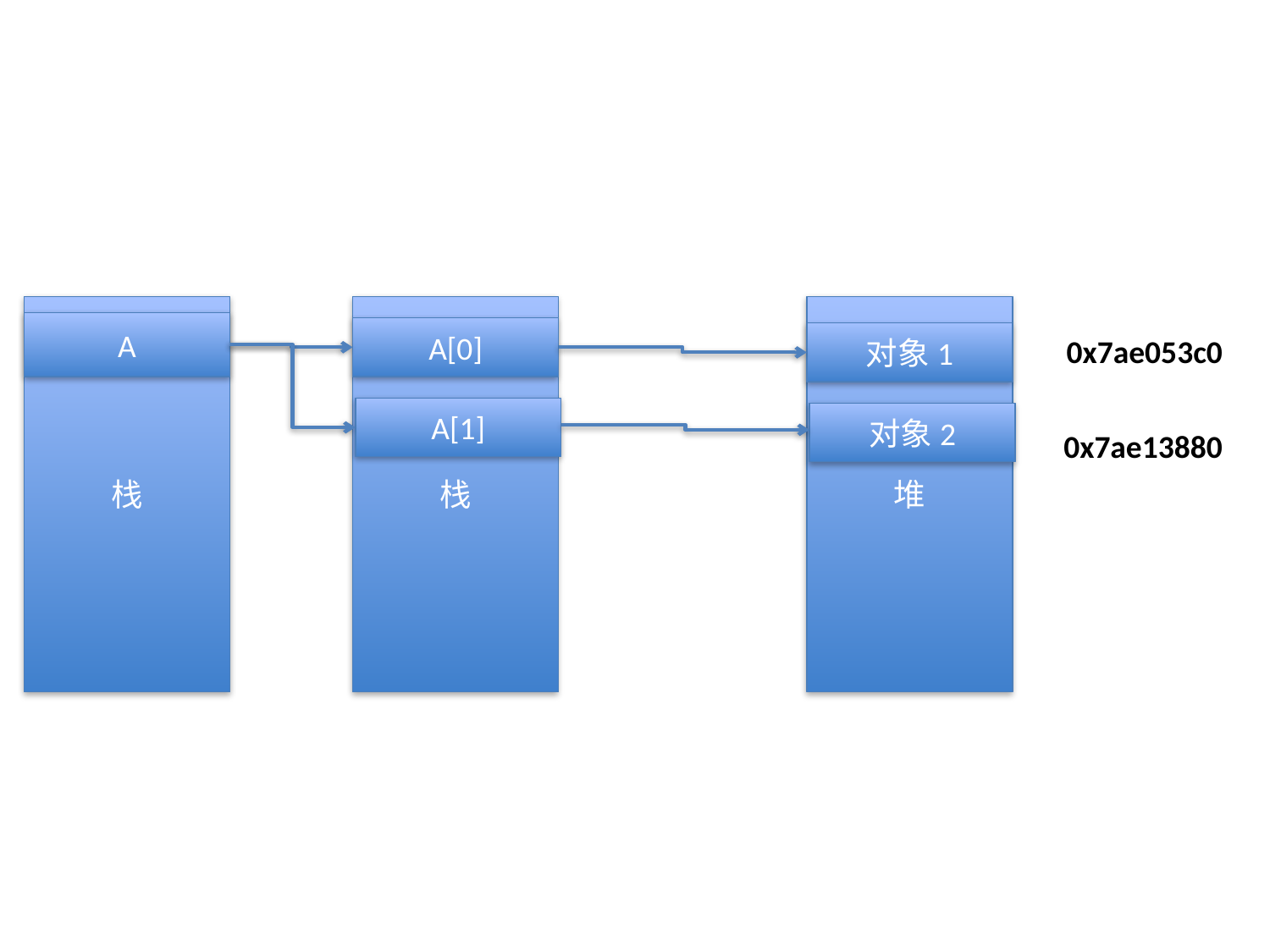

栈
栈
堆
A
A[0]
对象1
0x7ae053c0
A[1]
对象2
0x7ae13880